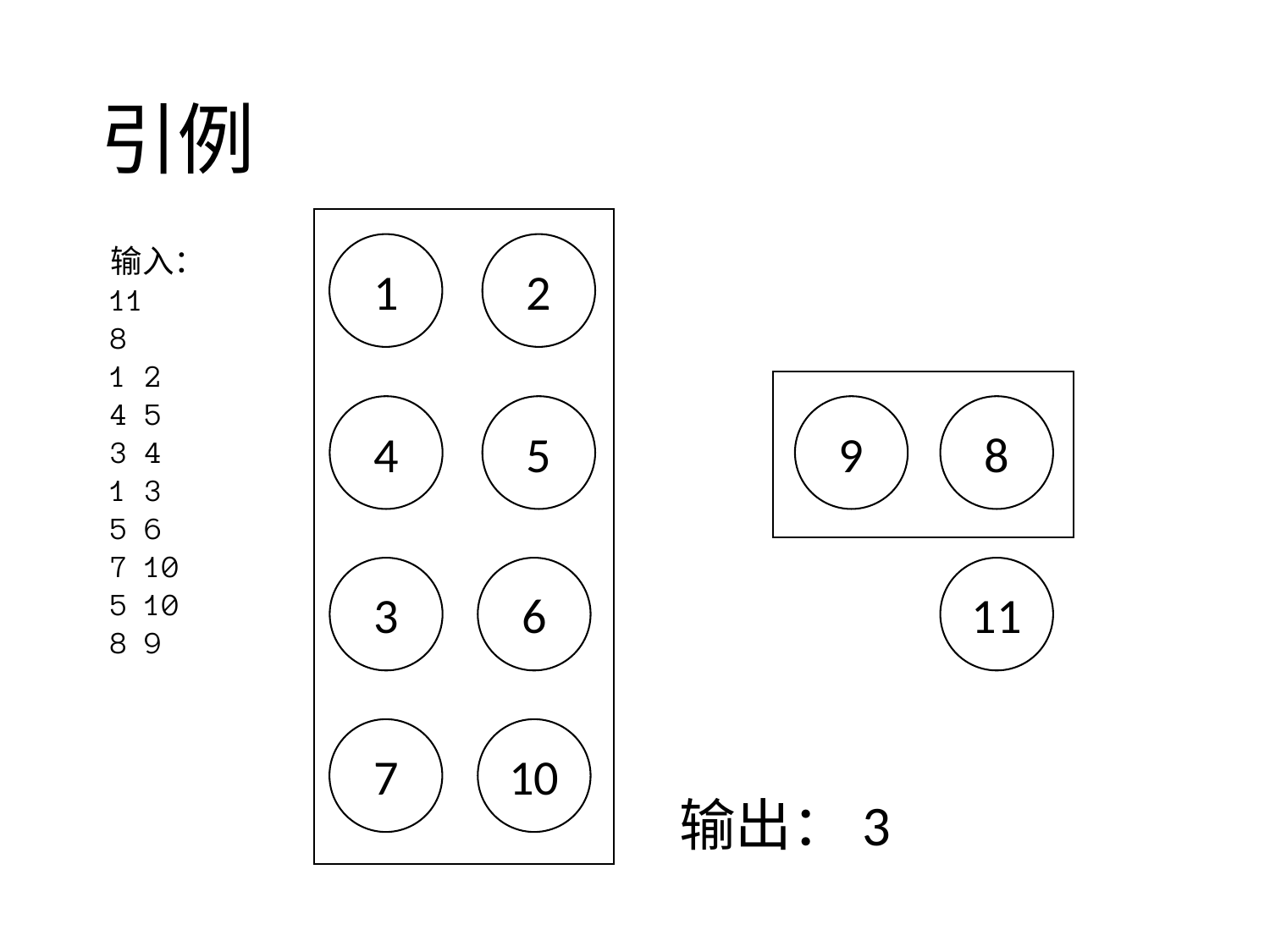

# 引例

1
2
输入：
11
8
1 2
4 5
3 4
1 3
5 6
7 10
5 10
8 9

4
5
9
8
3
6
11
7
10
输出：3